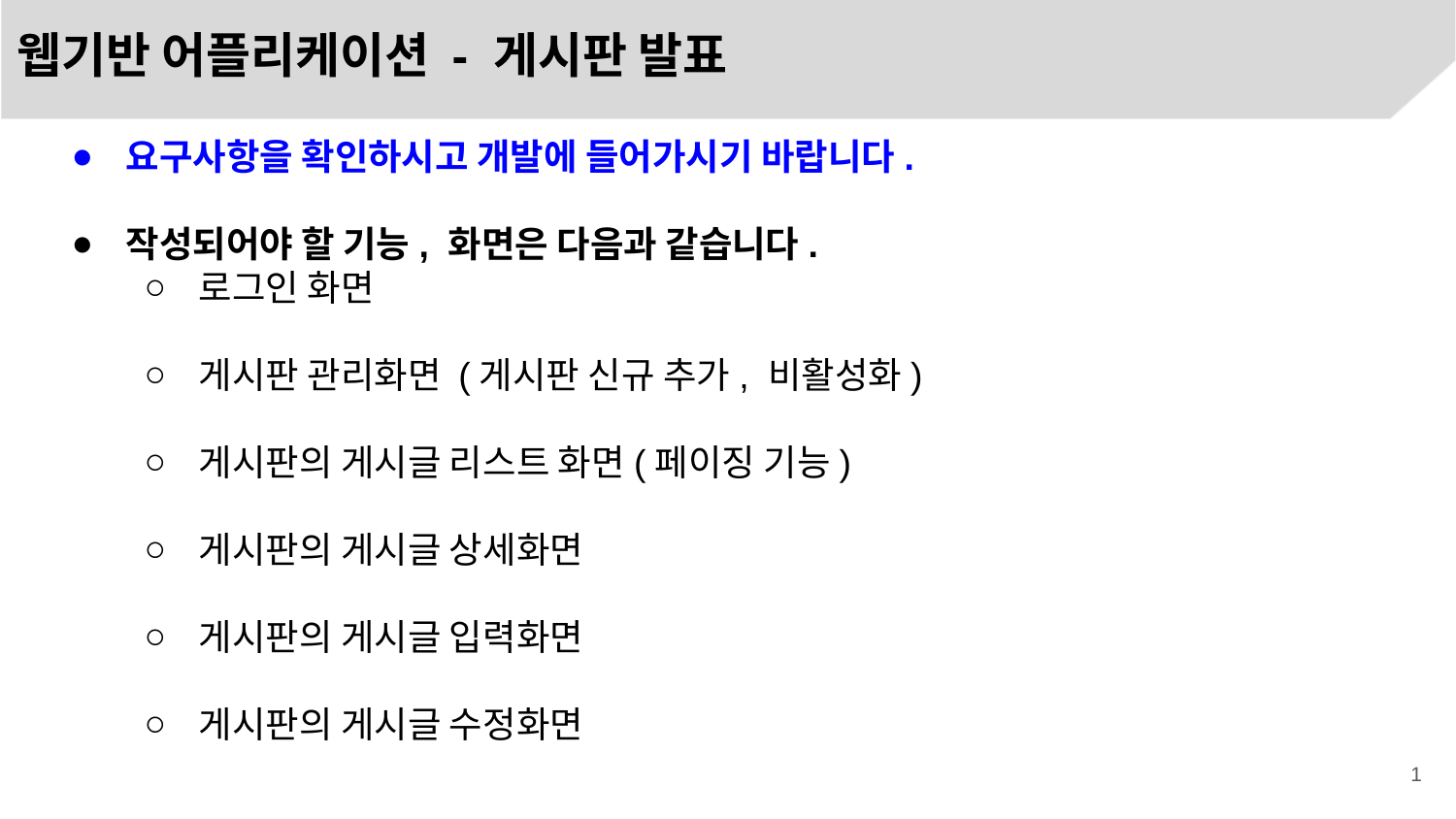

# 웹기반 어플리케이션 - 게시판 발표
요구사항을 확인하시고 개발에 들어가시기 바랍니다.

작성되어야 할 기능, 화면은 다음과 같습니다.
로그인 화면

게시판 관리화면 (게시판 신규 추가, 비활성화)

게시판의 게시글 리스트 화면(페이징 기능)

게시판의 게시글 상세화면

게시판의 게시글 입력화면

게시판의 게시글 수정화면

1